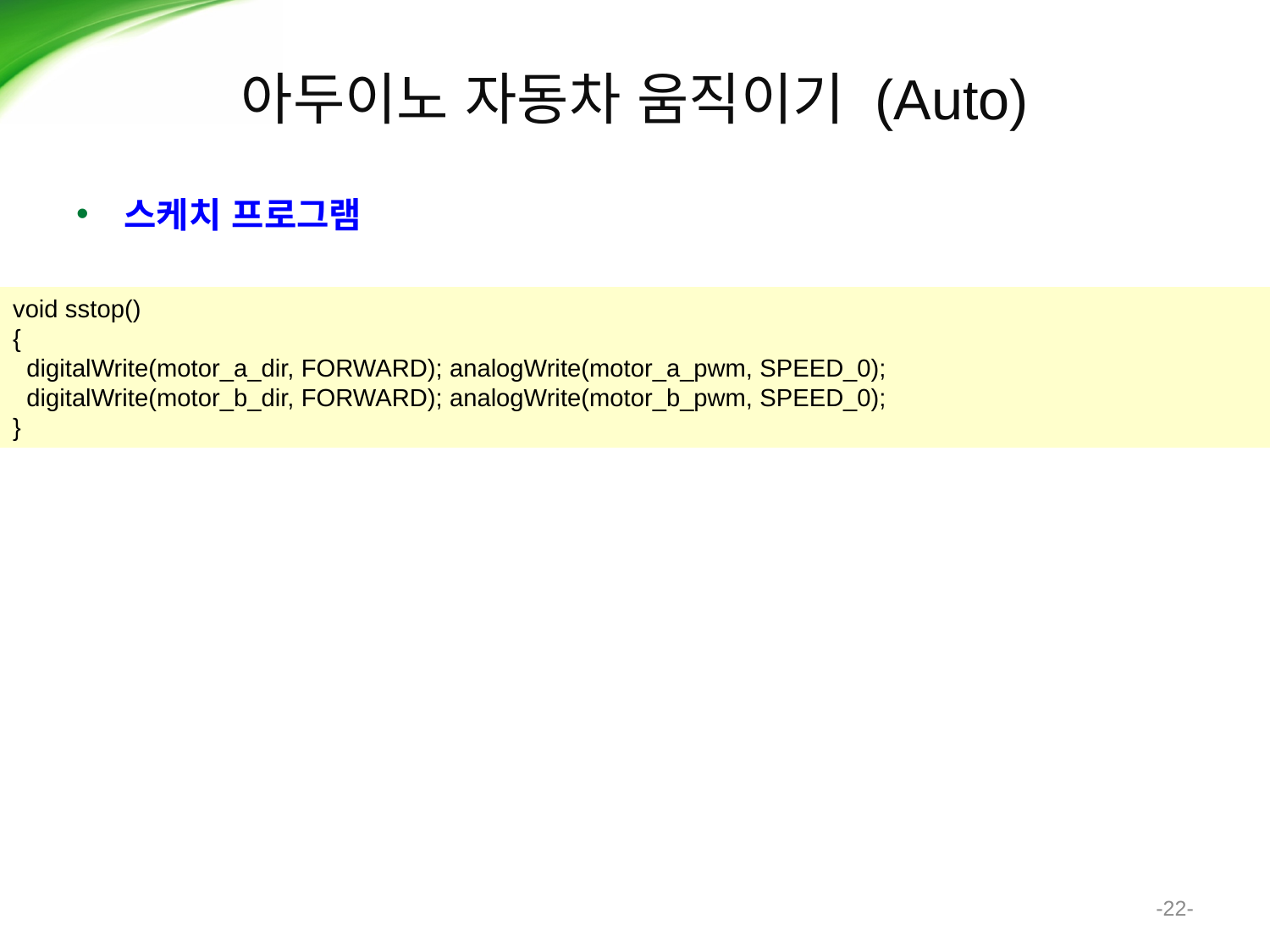

# 아두이노 자동차 움직이기 (Auto)
스케치 프로그램
void sstop()
{
  digitalWrite(motor_a_dir, FORWARD); analogWrite(motor_a_pwm, SPEED_0);
  digitalWrite(motor_b_dir, FORWARD); analogWrite(motor_b_pwm, SPEED_0);
}
-22-